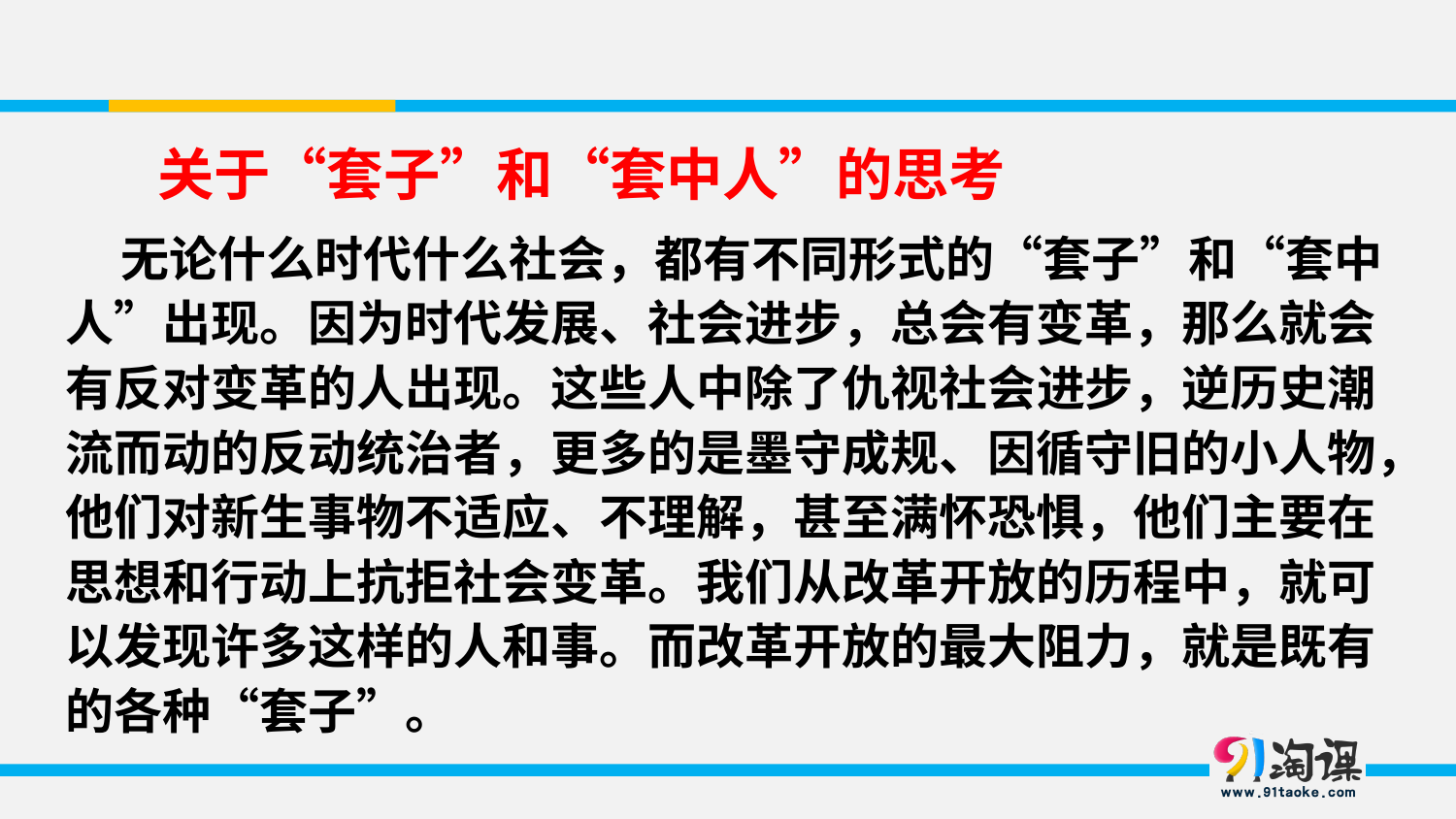

关于“套子”和“套中人”的思考
    无论什么时代什么社会，都有不同形式的“套子”和“套中人”出现。因为时代发展、社会进步，总会有变革，那么就会有反对变革的人出现。这些人中除了仇视社会进步，逆历史潮流而动的反动统治者，更多的是墨守成规、因循守旧的小人物，他们对新生事物不适应、不理解，甚至满怀恐惧，他们主要在思想和行动上抗拒社会变革。我们从改革开放的历程中，就可以发现许多这样的人和事。而改革开放的最大阻力，就是既有的各种“套子”。